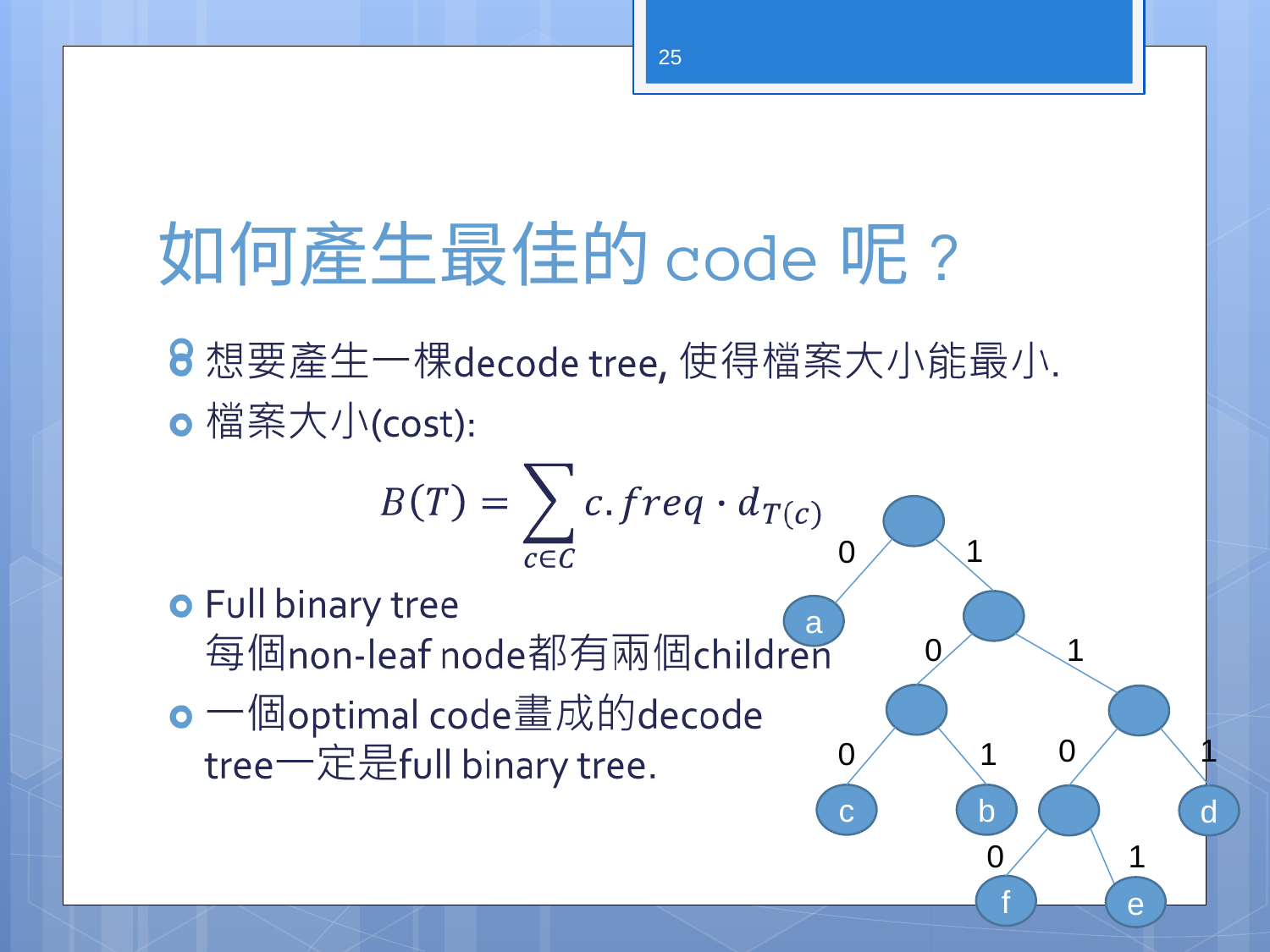

25
# 如何產生最佳的code呢?

1
0

a
0
1

0
1
0
1
c
b

d
0
1
f
e